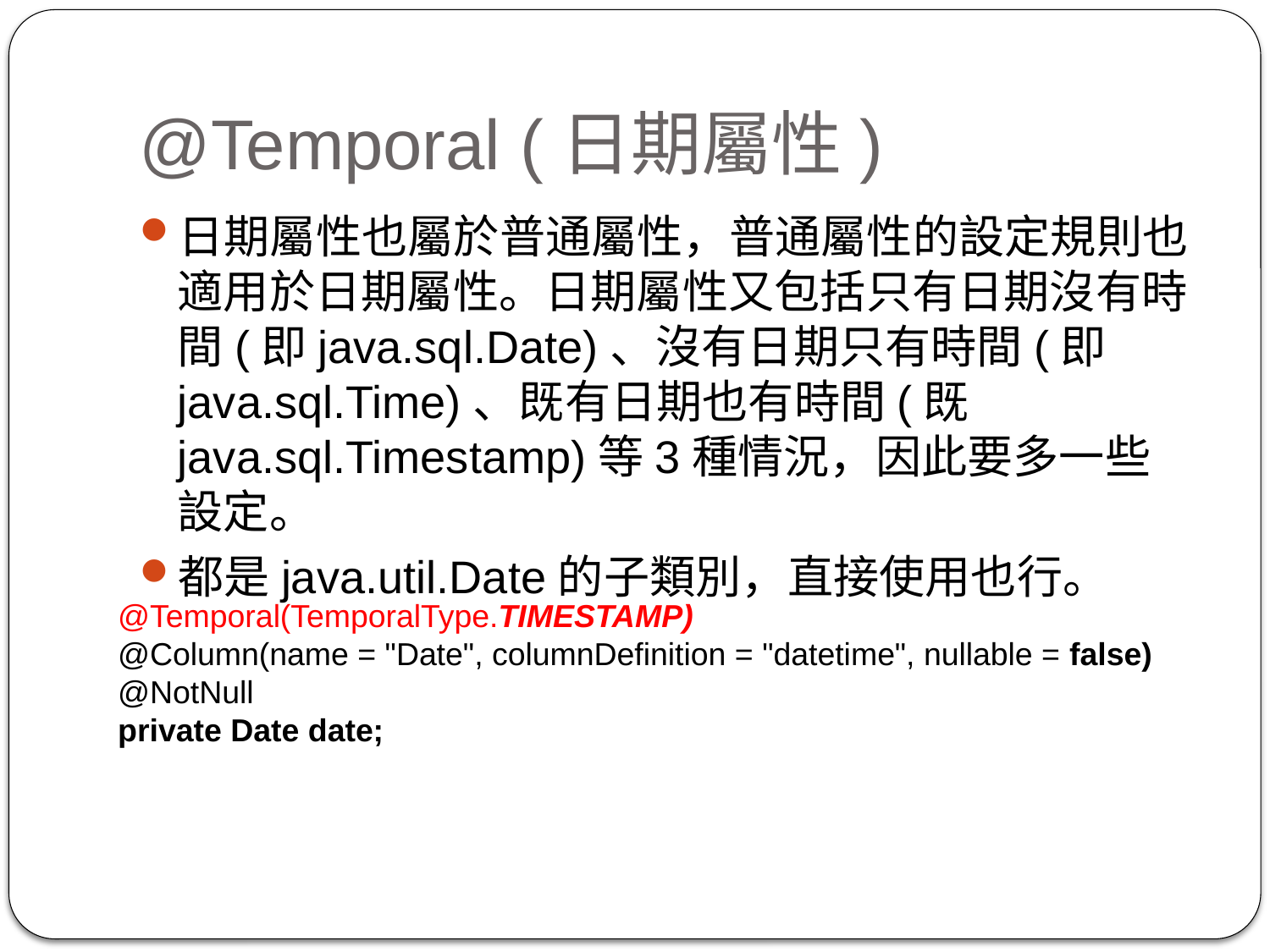

# @Temporal (日期屬性)
日期屬性也屬於普通屬性，普通屬性的設定規則也適用於日期屬性。日期屬性又包括只有日期沒有時間(即java.sql.Date)、沒有日期只有時間(即java.sql.Time)、既有日期也有時間(既java.sql.Timestamp)等3種情況，因此要多一些設定。
都是java.util.Date的子類別，直接使用也行。
@Temporal(TemporalType.TIMESTAMP)
@Column(name = "Date", columnDefinition = "datetime", nullable = false)
@NotNull
private Date date;